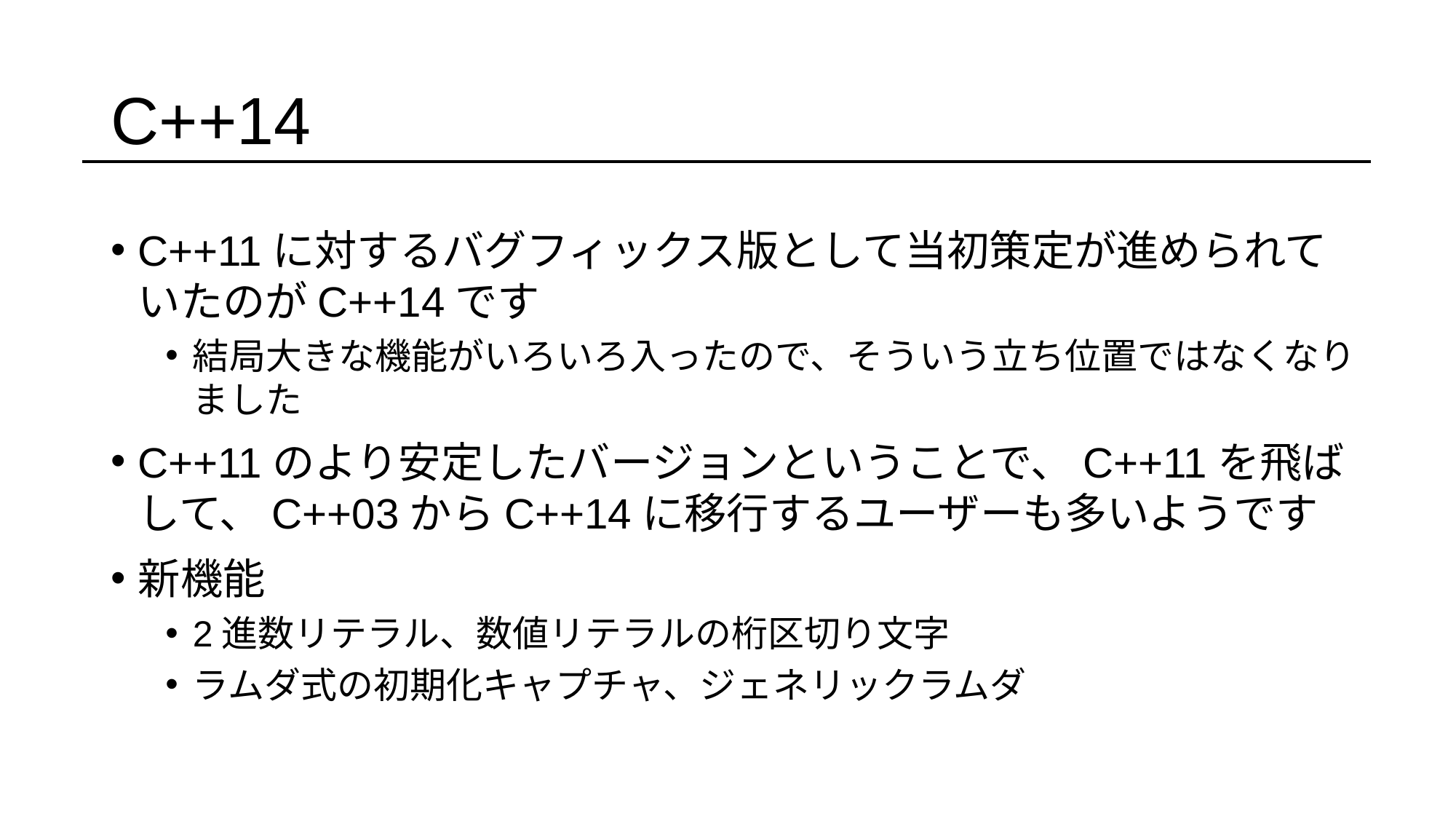

# C++14
C++11に対するバグフィックス版として当初策定が進められていたのがC++14です
結局大きな機能がいろいろ入ったので、そういう立ち位置ではなくなりました
C++11のより安定したバージョンということで、C++11を飛ばして、C++03からC++14に移行するユーザーも多いようです
新機能
2進数リテラル、数値リテラルの桁区切り文字
ラムダ式の初期化キャプチャ、ジェネリックラムダ